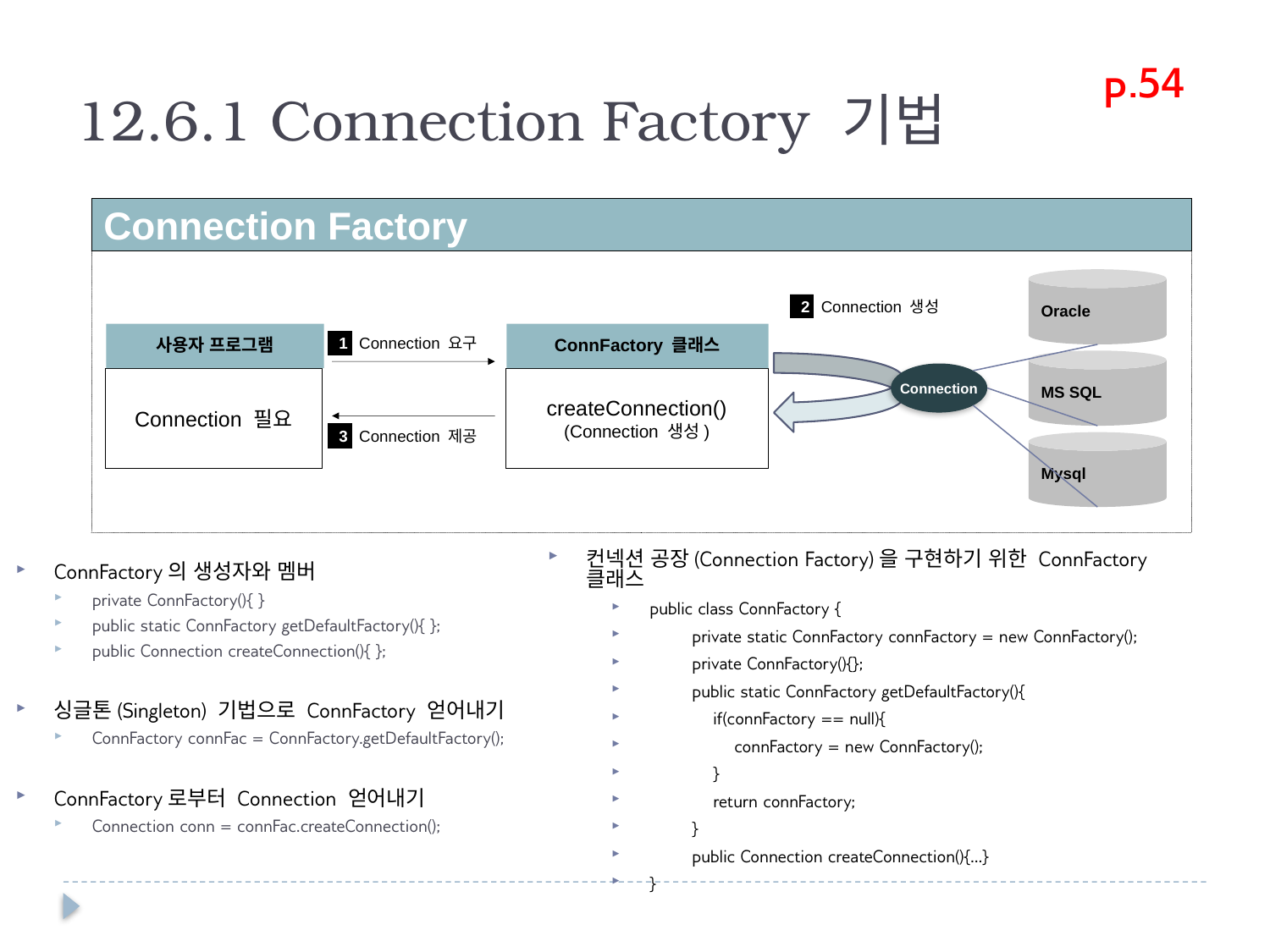

12.6.1 Connection Factory 기법
p.54
Connection Factory
ConnFactory 클래스
사용자 프로그램

Oracle
Connection 생성
2
Connection 요구
1
MS SQL

Connection
Connection 필요
createConnection()
(Connection 생성)

Connection 제공
3
Mysql
컨넥션 공장(Connection Factory)을 구현하기 위한 ConnFactory 클래스
public class ConnFactory {
        private static ConnFactory connFactory = new ConnFactory();
        private ConnFactory(){};
        public static ConnFactory getDefaultFactory(){
            if(connFactory == null){
                connFactory = new ConnFactory();
            }
            return connFactory;
        }
        public Connection createConnection(){...}
}

ConnFactory의 생성자와 멤버
private ConnFactory(){ }
public static ConnFactory getDefaultFactory(){ };
public Connection createConnection(){ };

싱글톤(Singleton) 기법으로 ConnFactory 얻어내기
ConnFactory connFac = ConnFactory.getDefaultFactory();

ConnFactory로부터 Connection 얻어내기
Connection conn = connFac.createConnection();